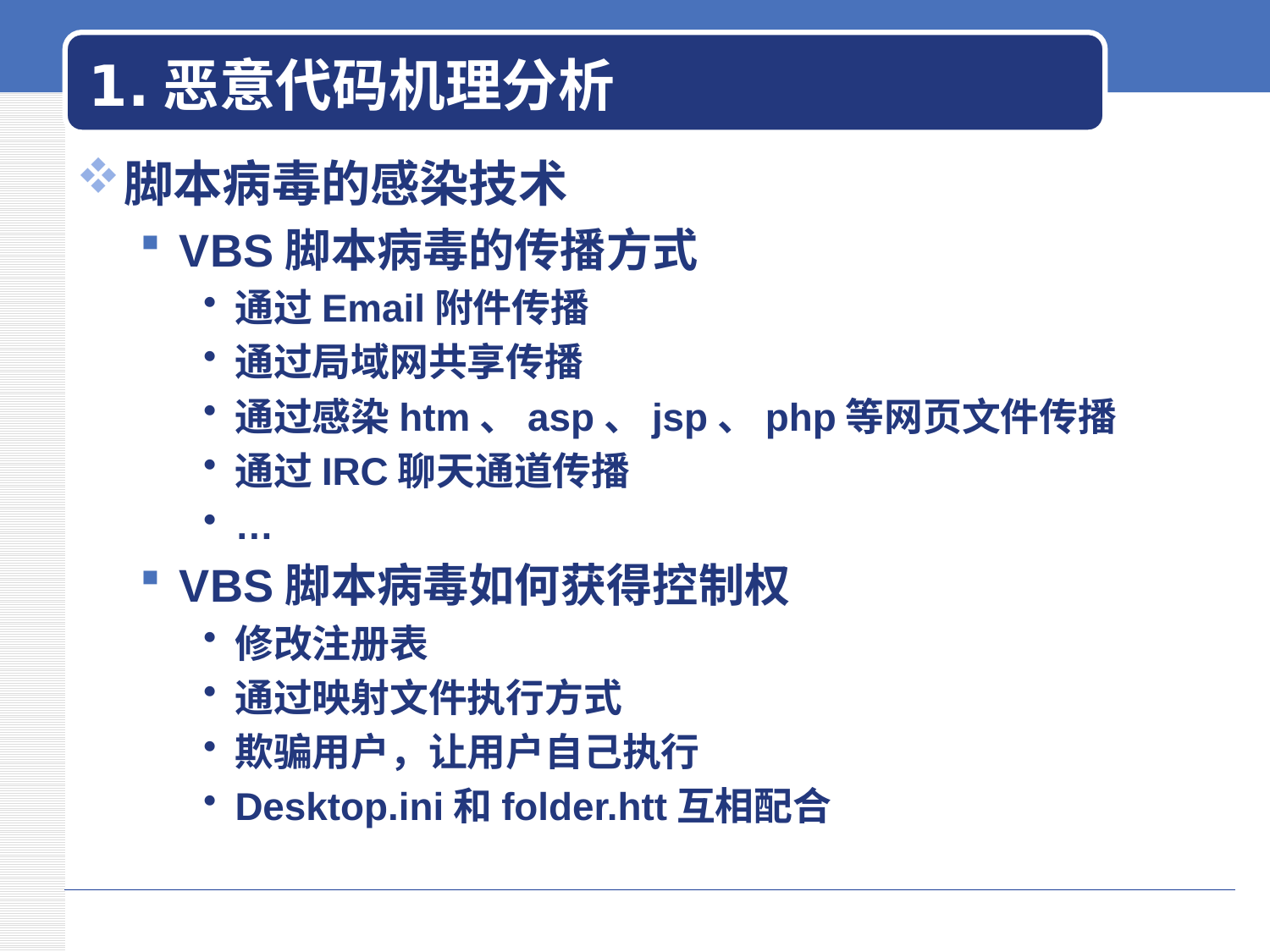

# 1.恶意代码机理分析
脚本病毒的感染技术
VBS脚本病毒的传播方式
通过Email附件传播
通过局域网共享传播
通过感染htm、asp、jsp、php等网页文件传播
通过IRC聊天通道传播
…
VBS脚本病毒如何获得控制权
修改注册表
通过映射文件执行方式
欺骗用户，让用户自己执行
Desktop.ini和folder.htt互相配合